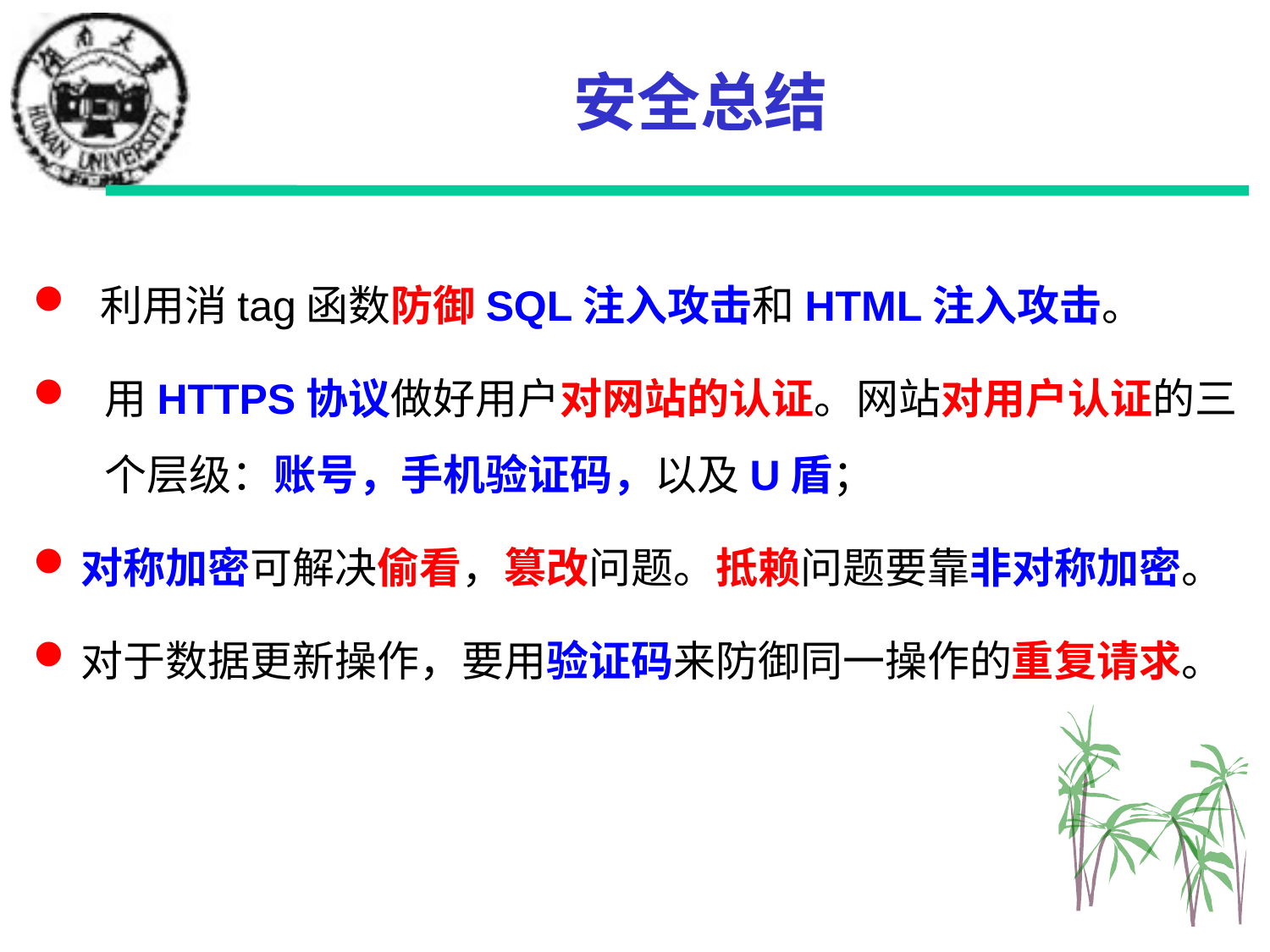

安全总结
 利用消tag函数防御SQL注入攻击和HTML注入攻击。
用HTTPS协议做好用户对网站的认证。网站对用户认证的三个层级：账号，手机验证码，以及U盾；
对称加密可解决偷看，篡改问题。抵赖问题要靠非对称加密。
对于数据更新操作，要用验证码来防御同一操作的重复请求。